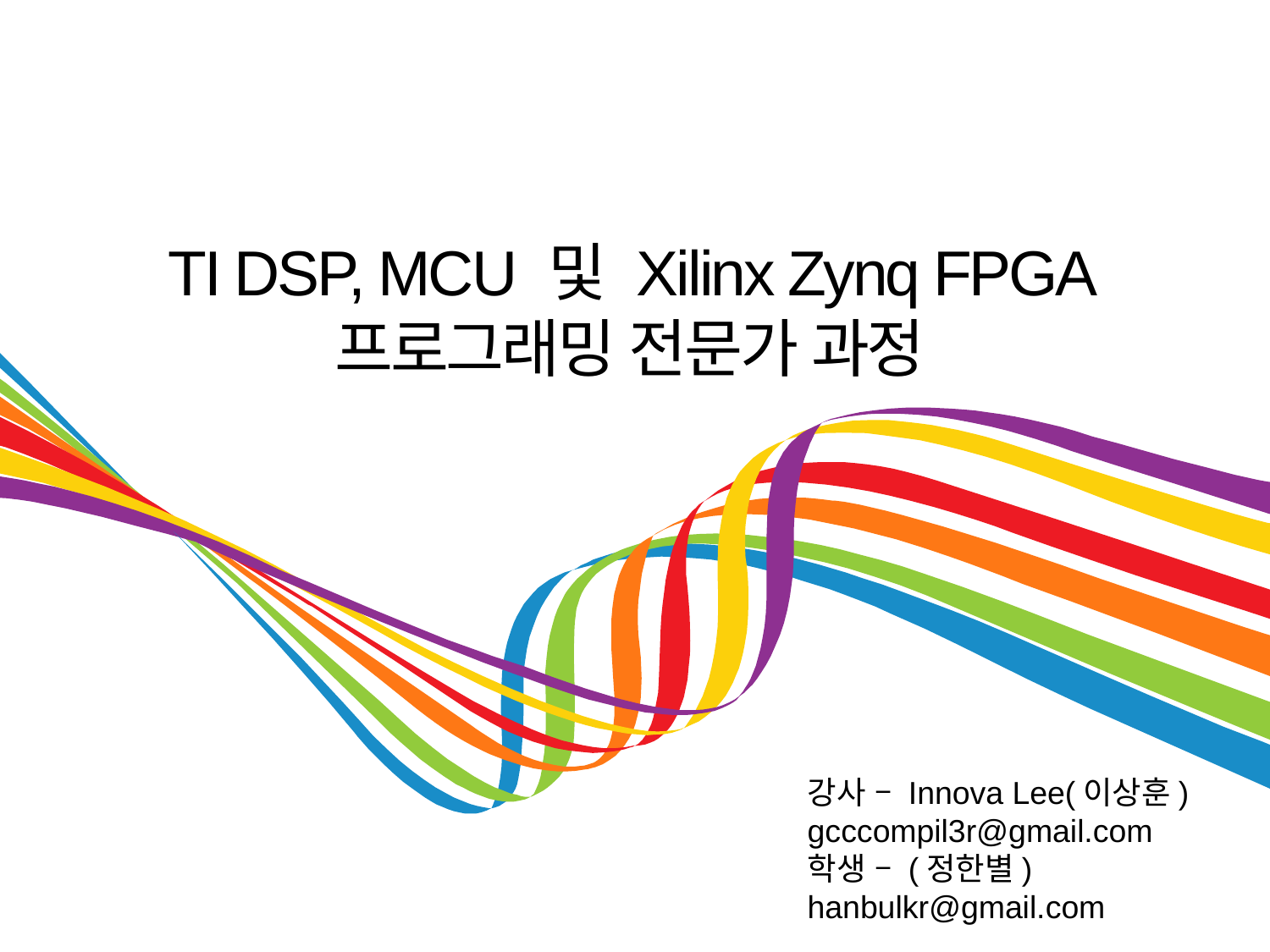

TI DSP, MCU 및 Xilinx Zynq FPGA 프로그래밍 전문가 과정
강사 – Innova Lee(이상훈)
gcccompil3r@gmail.com
학생 – (정한별)
hanbulkr@gmail.com